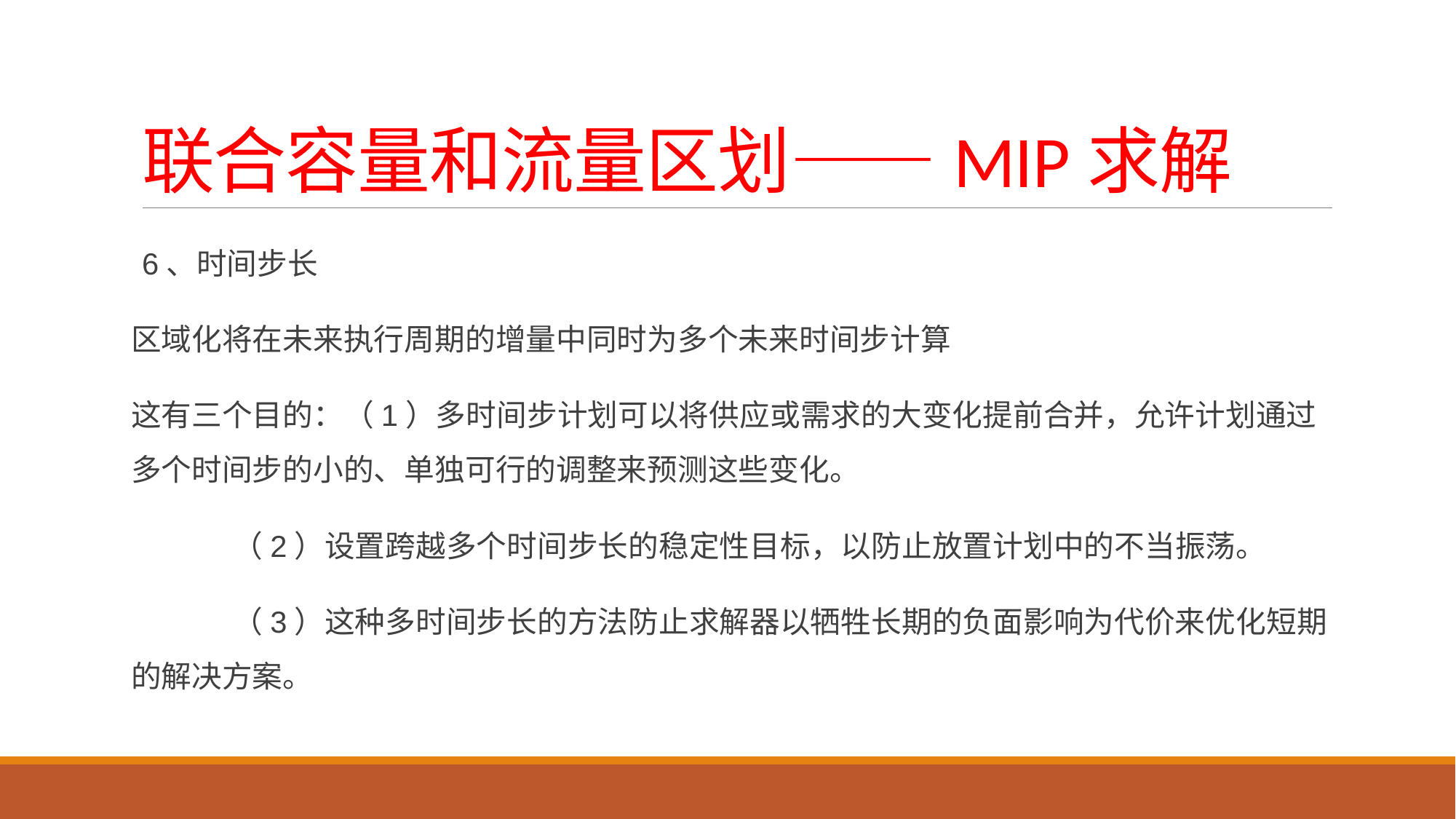

# 联合容量和流量区划——MIP求解
6、时间步长
区域化将在未来执行周期的增量中同时为多个未来时间步计算
这有三个目的：（1）多时间步计划可以将供应或需求的大变化提前合并，允许计划通过多个时间步的小的、单独可行的调整来预测这些变化。
              （2）设置跨越多个时间步长的稳定性目标，以防止放置计划中的不当振荡。
              （3）这种多时间步长的方法防止求解器以牺牲长期的负面影响为代价来优化短期的解决方案。